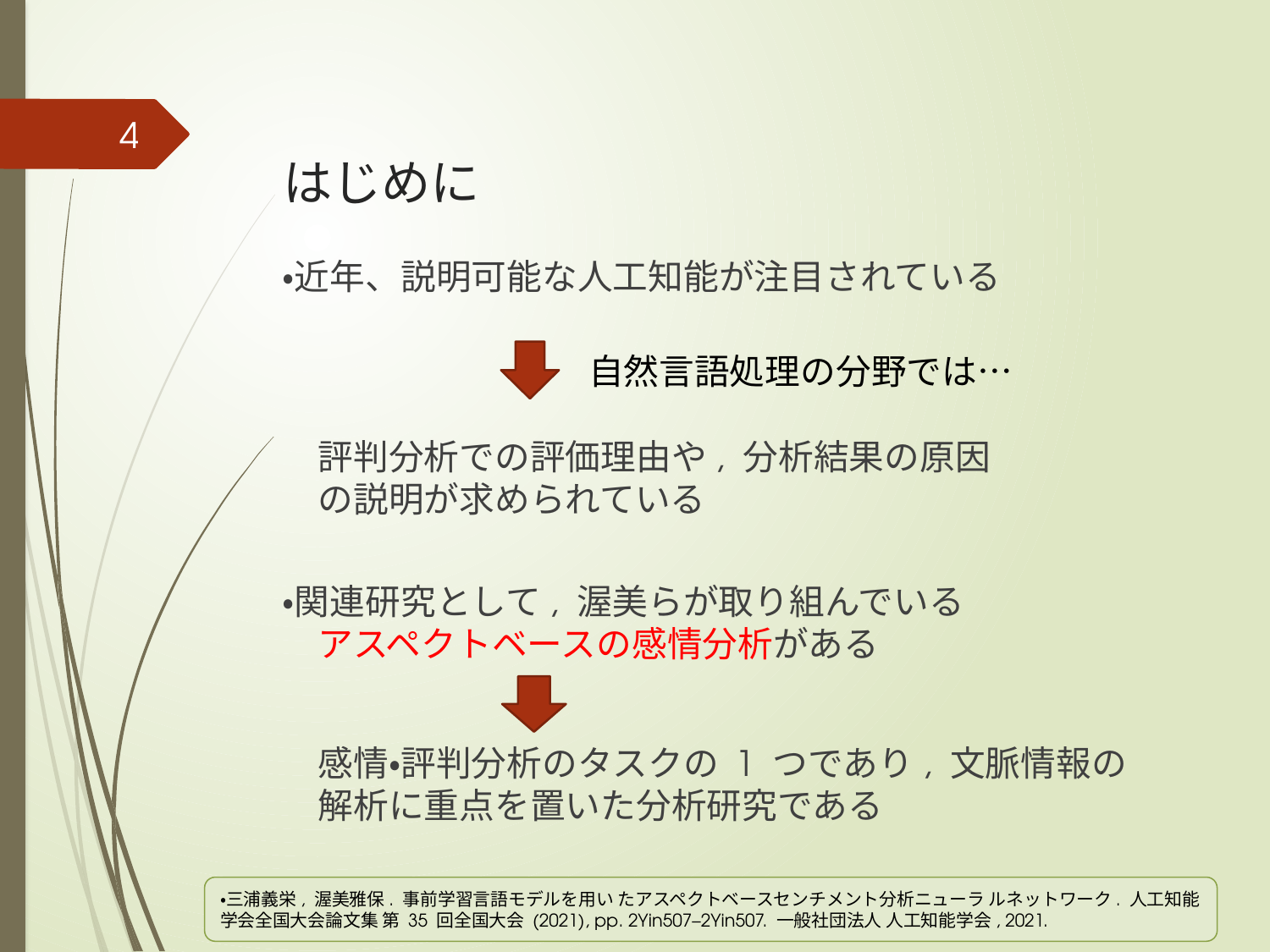

# はじめに
4
・近年、説明可能な人工知能が注目されている

　評判分析での評価理由や, 分析結果の原因
　の説明が求められている
・関連研究として, 渥美らが取り組んでいる
　アスペクトベースの感情分析がある

　感情・評判分析のタスクの 1 つであり, 文脈情報の
　解析に重点を置いた分析研究である

自然言語処理の分野では…

・三浦義栄, 渥美雅保. 事前学習言語モデルを用い たアスペクトベースセンチメント分析ニューラ ルネットワーク. 人工知能学会全国大会論文集 第 35 回全国大会 (2021), pp. 2Yin507–2Yin507. 一般社団法人 人工知能学会, 2021.